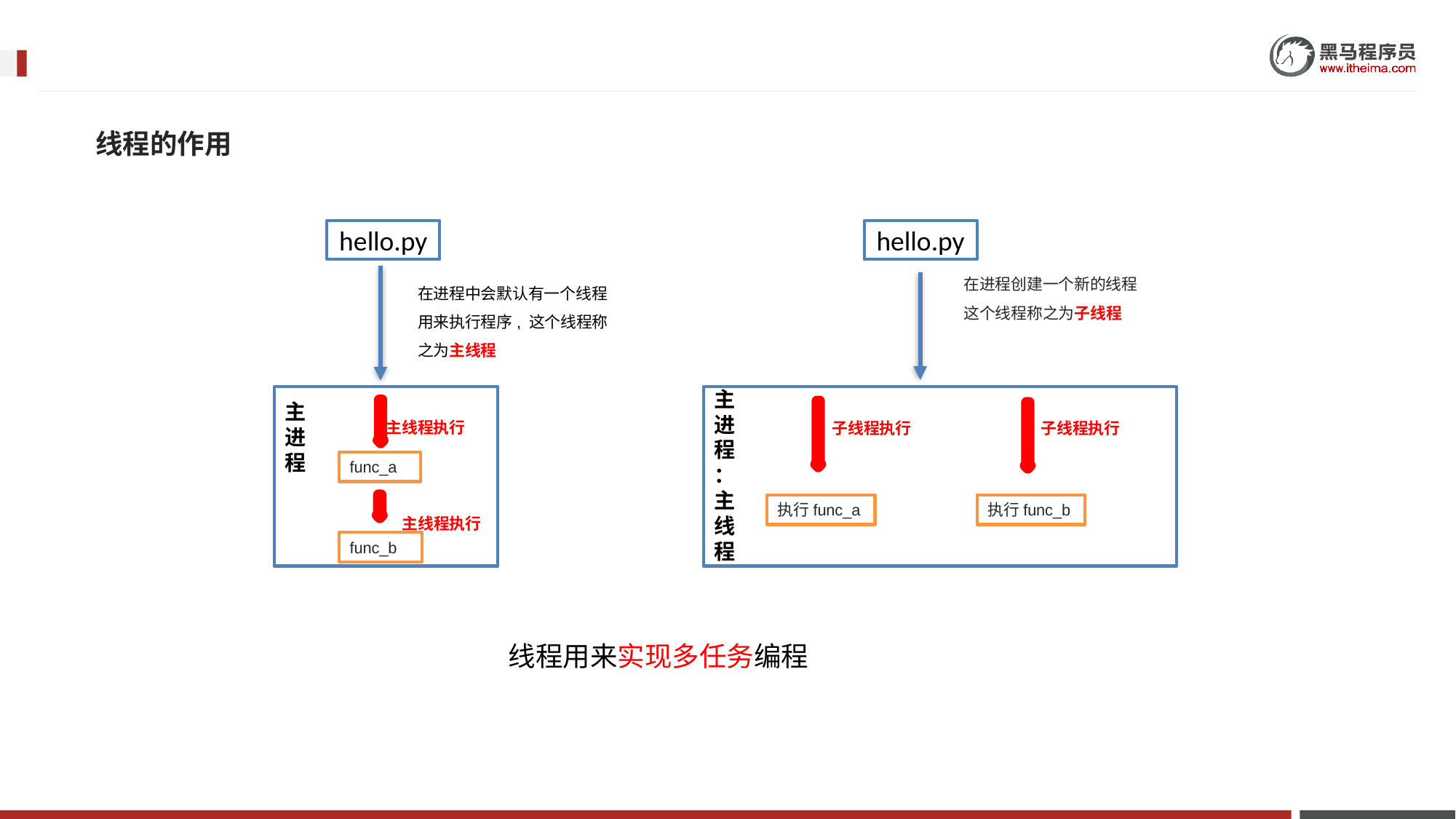

线程的作用

hello.py
hello.py
在进程创建一个新的线程
这个线程称之为子线程
在进程中会默认有一个线程用来执行程序, 这个线程称之为主线程
主
进
程
：主线程

                      主线程执行

                 主线程执行

主
进
程

子线程执行
子线程执行
func_a

执行func_a
执行func_b
func_b
线程用来实现多任务编程